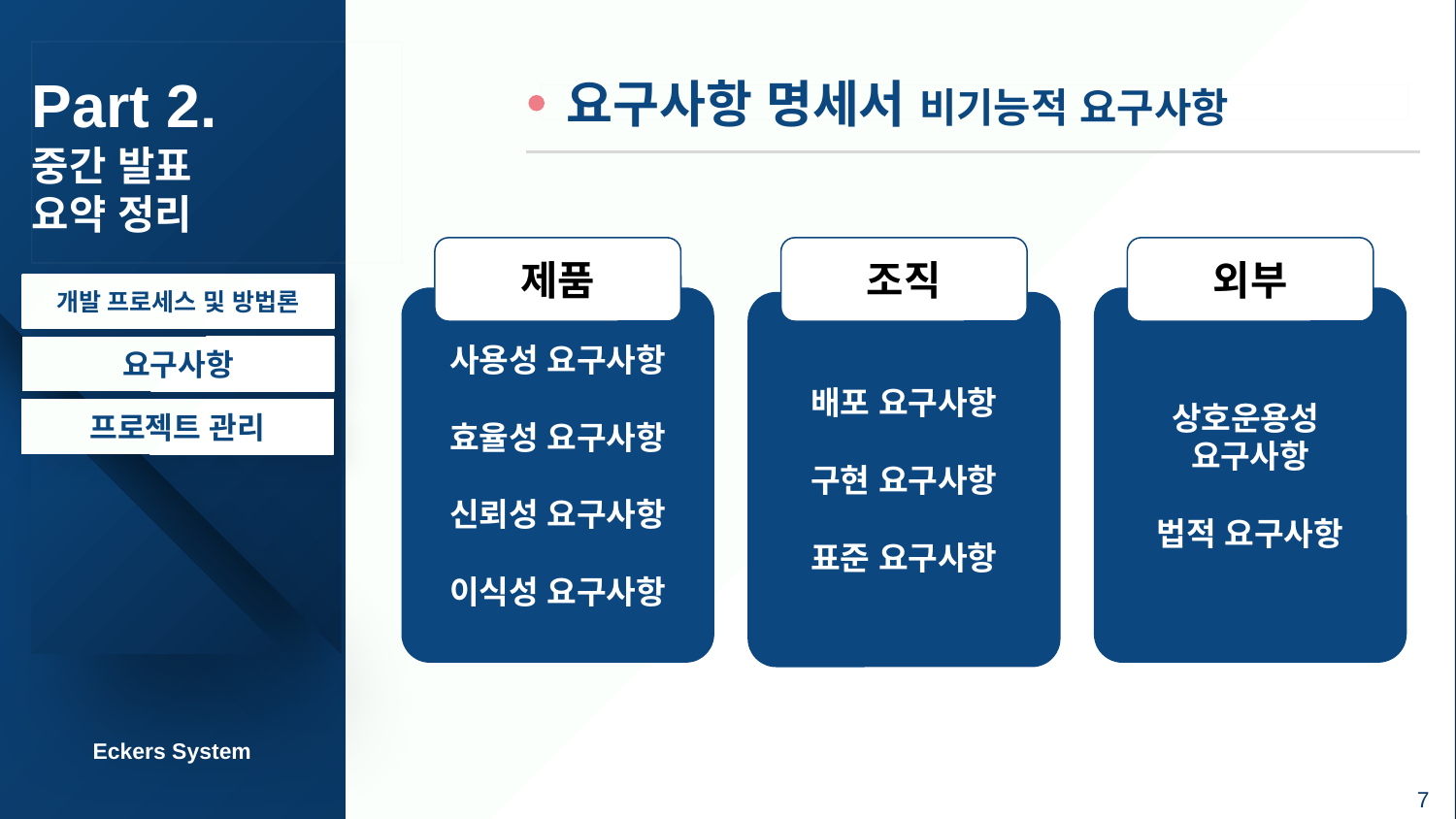

# Part 2.
중간 발표
요약 정리
 요구사항 명세서 비기능적 요구사항

제품
조직
외부
개발 프로세스 및 방법론
사용성 요구사항

효율성 요구사항

신뢰성 요구사항

이식성 요구사항
상호운용성
요구사항

법적 요구사항
배포 요구사항

구현 요구사항

표준 요구사항
요구사항
프로젝트 관리
Eckers System
7